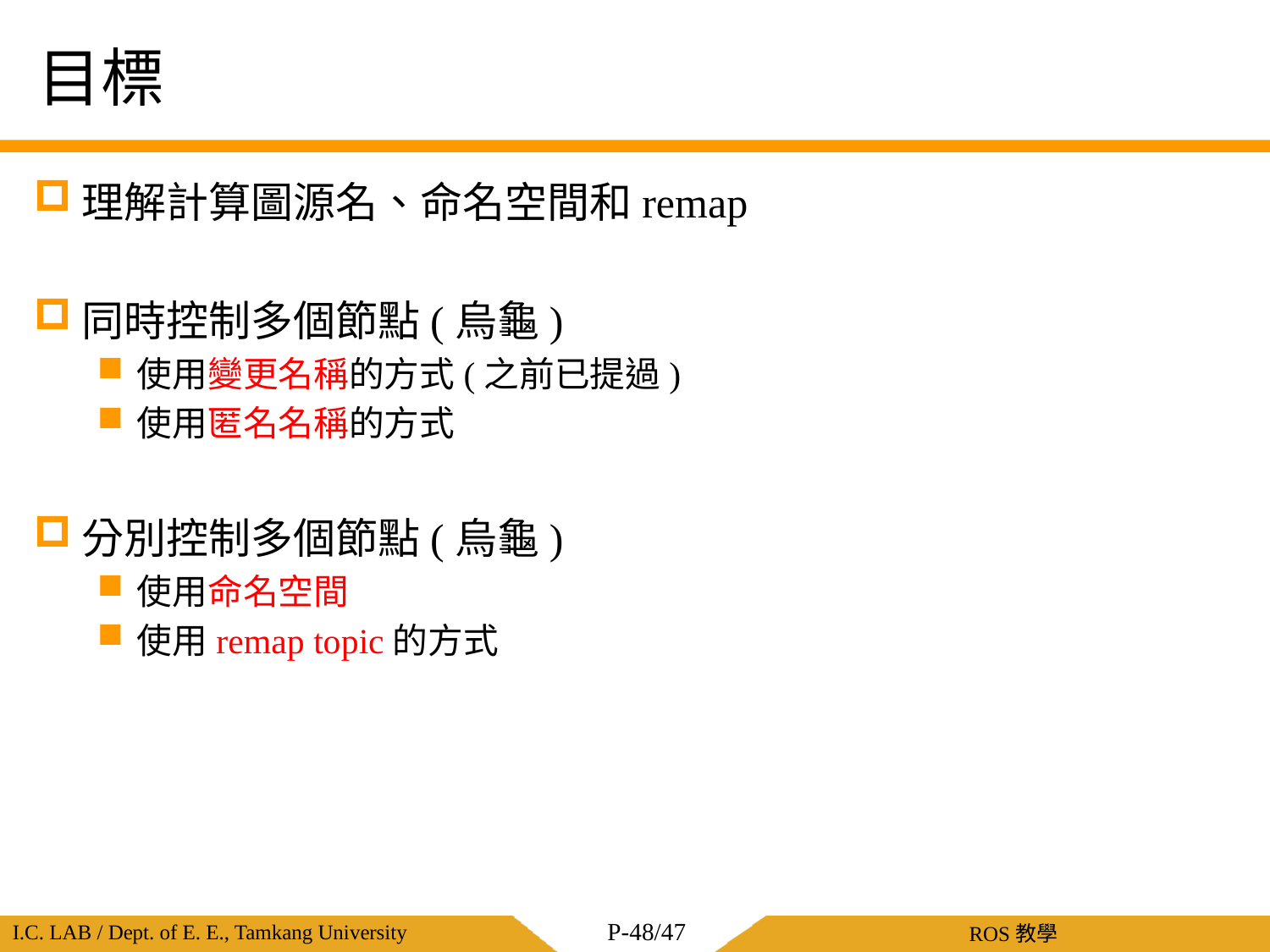

# 目標
理解計算圖源名、命名空間和remap

同時控制多個節點(烏龜)
使用變更名稱的方式(之前已提過)
使用匿名名稱的方式

分別控制多個節點(烏龜)
使用命名空間
使用remap topic的方式